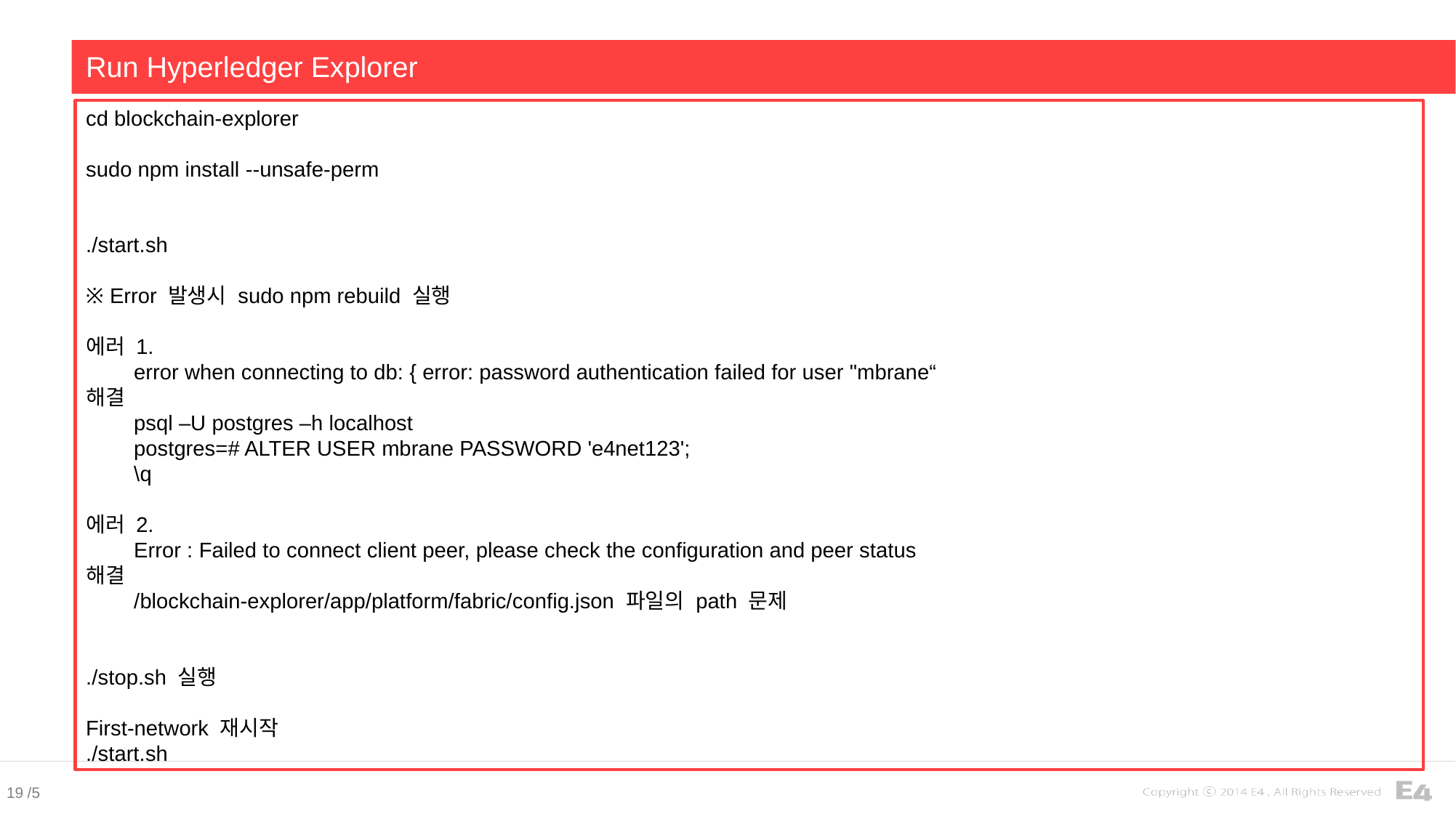

Run Hyperledger Explorer
cd blockchain-explorer

sudo npm install --unsafe-perm

./start.sh

※ Error 발생시 sudo npm rebuild 실행

에러 1.
        error when connecting to db: { error: password authentication failed for user "mbrane“
해결
        psql –U postgres –h localhost
        postgres=# ALTER USER mbrane PASSWORD 'e4net123';
        \q

에러 2.
        Error : Failed to connect client peer, please check the configuration and peer status
해결
        /blockchain-explorer/app/platform/fabric/config.json 파일의 path 문제

./stop.sh 실행

First-network 재시작
./start.sh